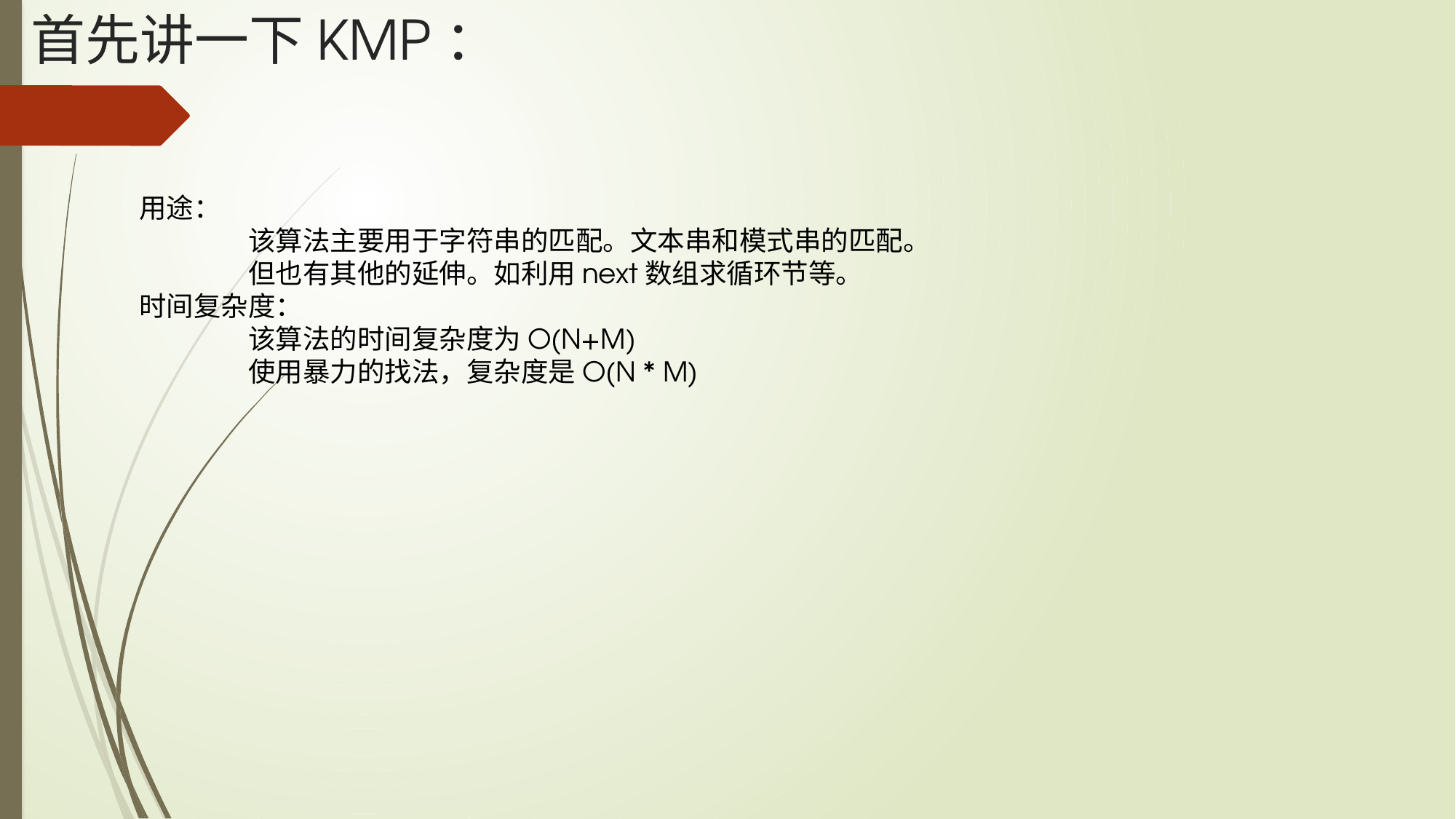

# 首先讲一下KMP：
用途：
	该算法主要用于字符串的匹配。文本串和模式串的匹配。
	但也有其他的延伸。如利用next数组求循环节等。
时间复杂度：
	该算法的时间复杂度为O(N+M)
	使用暴力的找法，复杂度是O(N * M)